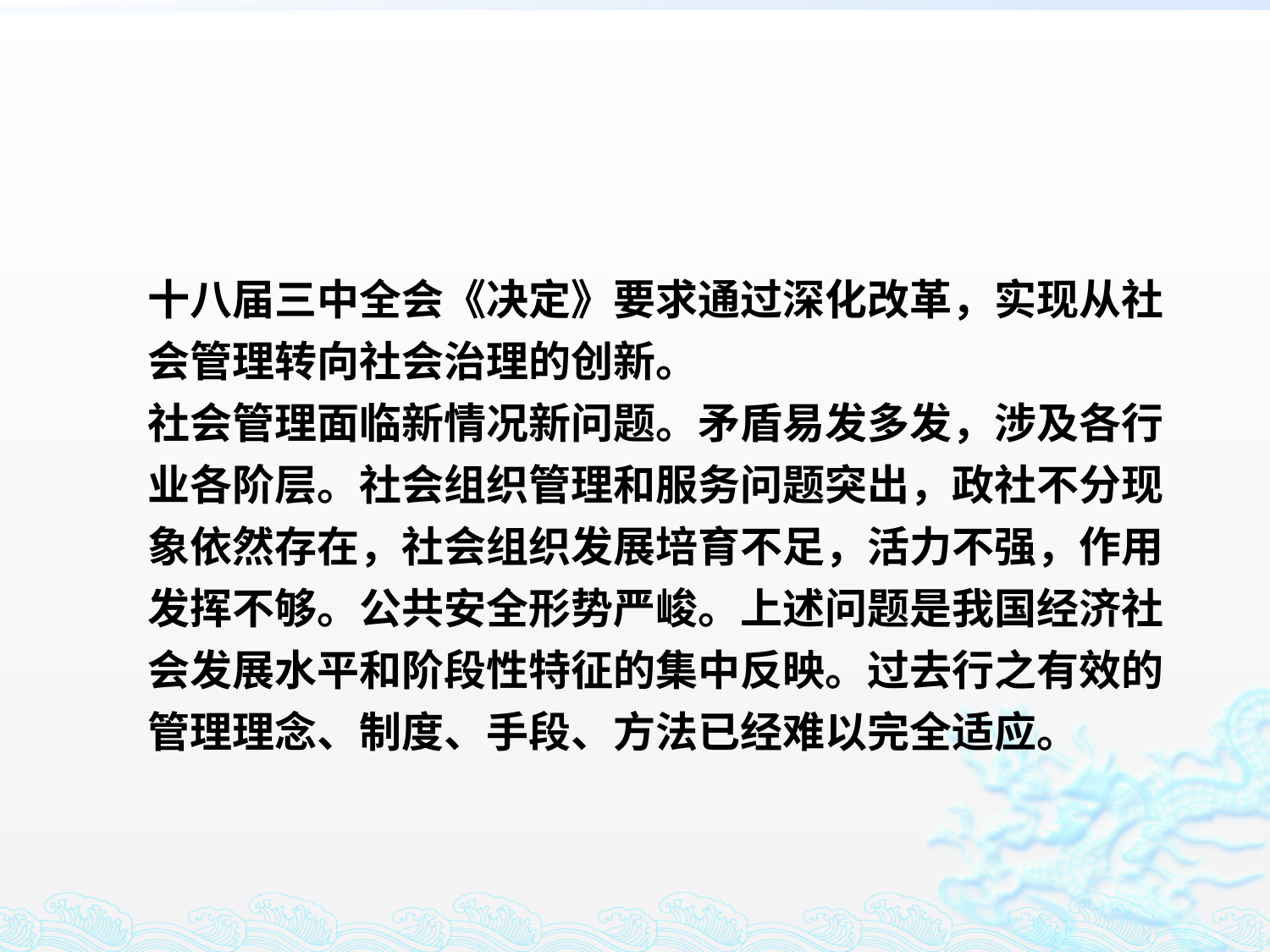

十八届三中全会《决定》要求通过深化改革，实现从社会管理转向社会治理的创新。
社会管理面临新情况新问题。矛盾易发多发，涉及各行业各阶层。社会组织管理和服务问题突出，政社不分现象依然存在，社会组织发展培育不足，活力不强，作用发挥不够。公共安全形势严峻。上述问题是我国经济社会发展水平和阶段性特征的集中反映。过去行之有效的管理理念、制度、手段、方法已经难以完全适应。